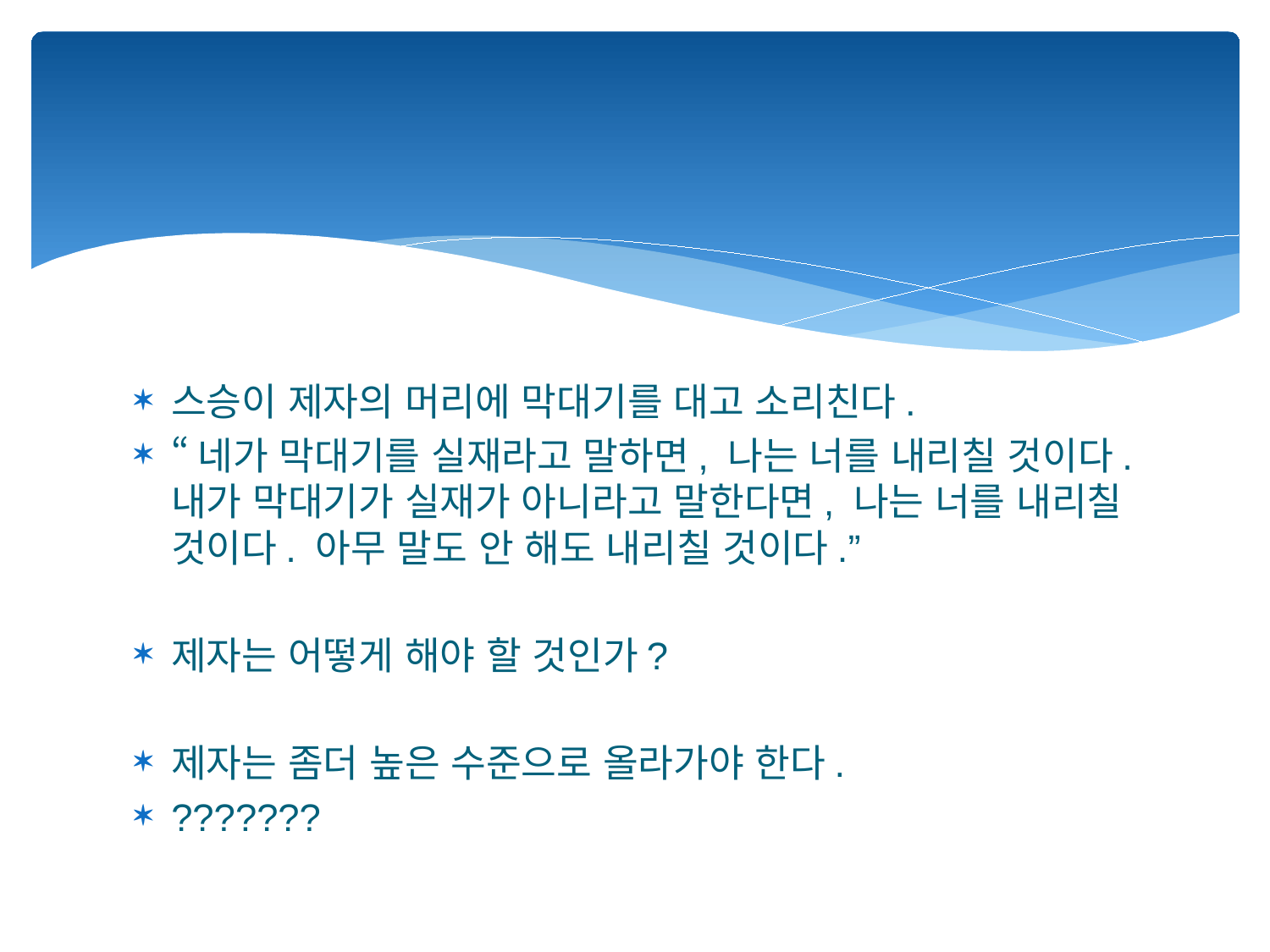

#
스승이 제자의 머리에 막대기를 대고 소리친다.
“네가 막대기를 실재라고 말하면, 나는 너를 내리칠 것이다. 내가 막대기가 실재가 아니라고 말한다면, 나는 너를 내리칠 것이다. 아무 말도 안 해도 내리칠 것이다.”

제자는 어떻게 해야 할 것인가?

제자는 좀더 높은 수준으로 올라가야 한다.
???????